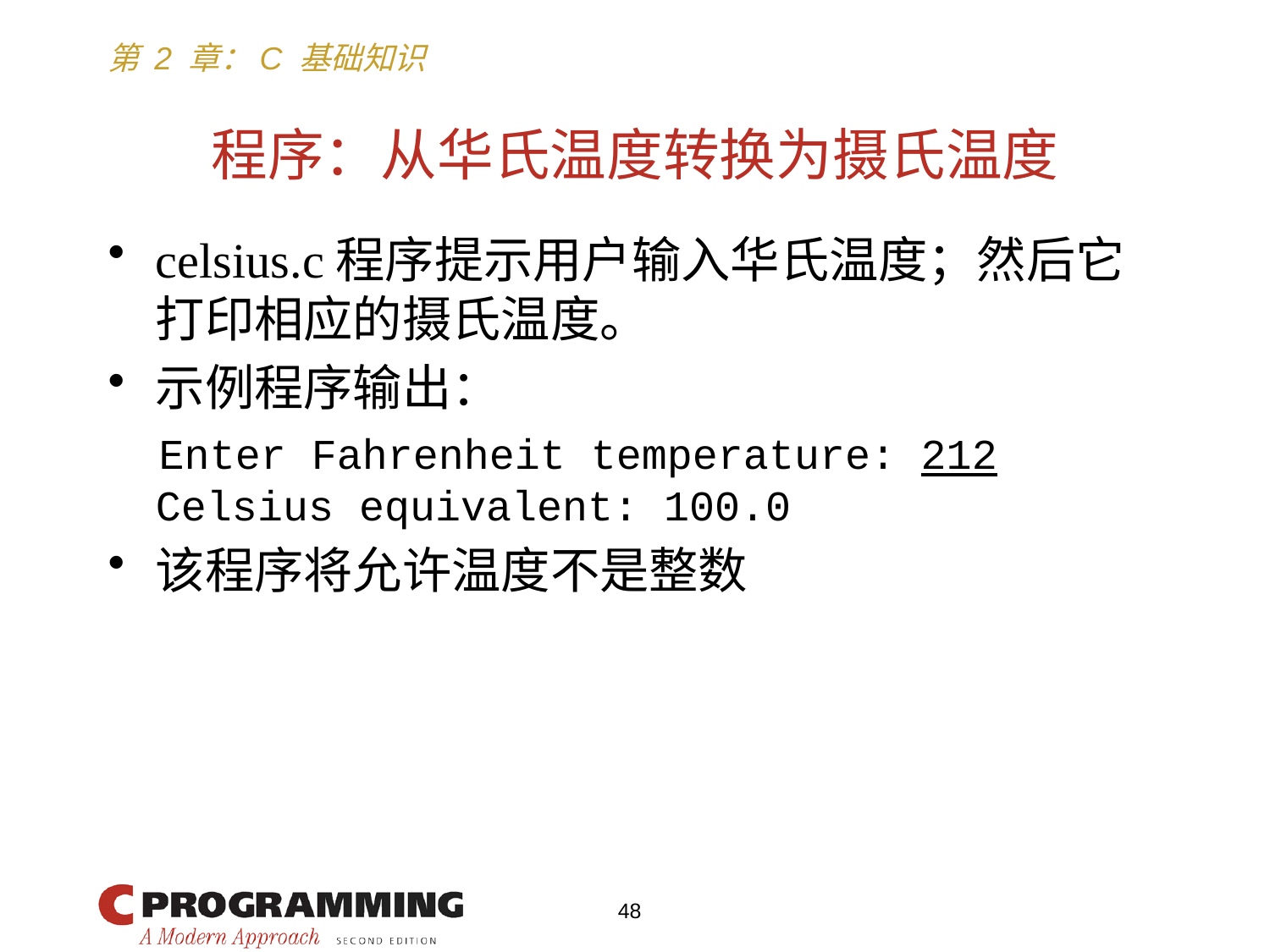

# 程序：从华氏温度转换为摄氏温度
celsius.c程序提示用户输入华氏温度；然后它打印相应的摄氏温度。
示例程序输出：
  Enter Fahrenheit temperature: 212
	Celsius equivalent: 100.0
该程序将允许温度不是整数

48